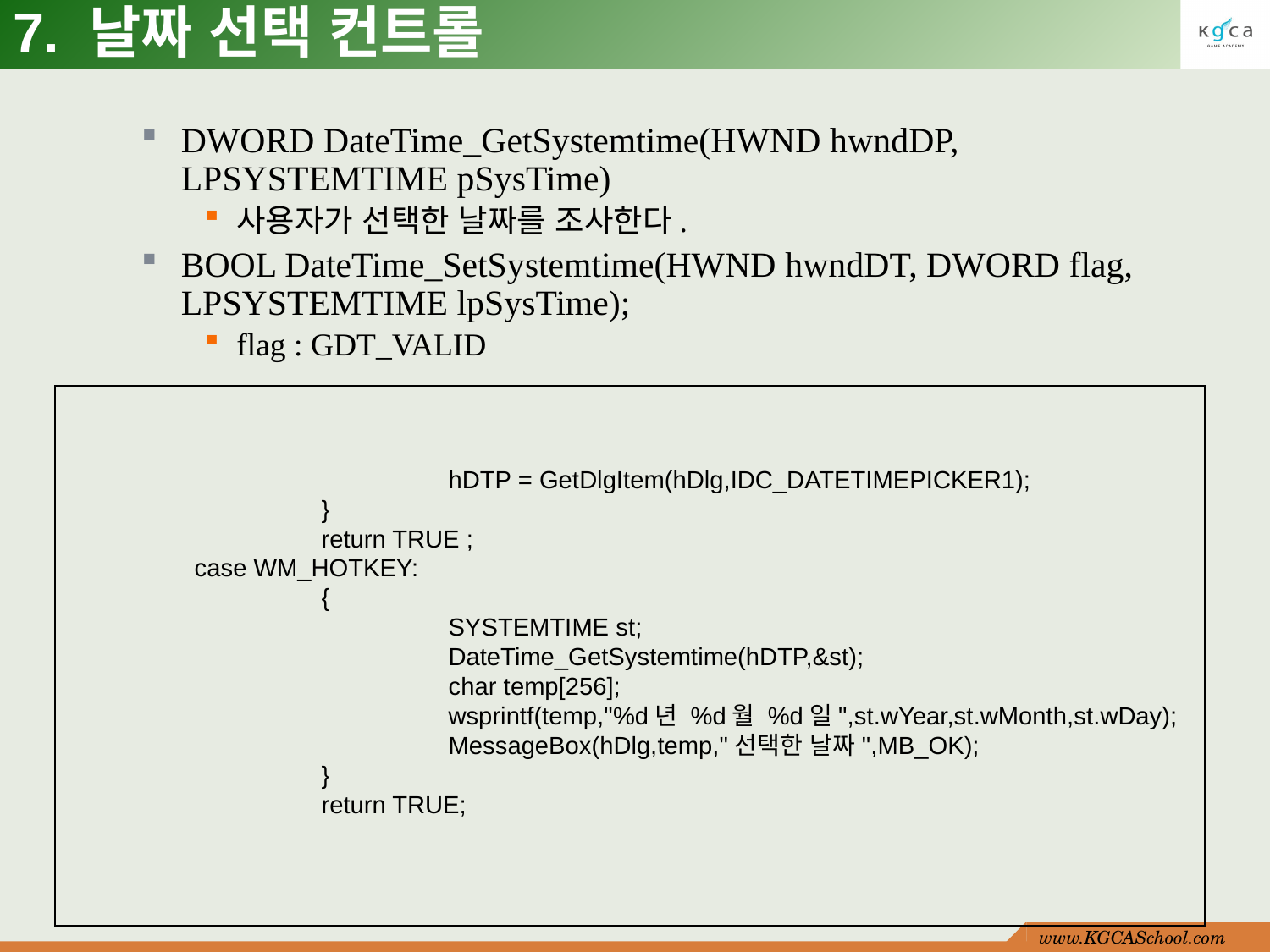

# 7. 날짜 선택 컨트롤
DWORD DateTime_GetSystemtime(HWND hwndDP, LPSYSTEMTIME pSysTime)
사용자가 선택한 날짜를 조사한다.
BOOL DateTime_SetSystemtime(HWND hwndDT, DWORD flag, LPSYSTEMTIME lpSysTime);
flag : GDT_VALID

			hDTP = GetDlgItem(hDlg,IDC_DATETIMEPICKER1);
		}
		return TRUE ;
	case WM_HOTKEY:
		{
			SYSTEMTIME st;
			DateTime_GetSystemtime(hDTP,&st);
			char temp[256];
			wsprintf(temp,"%d년 %d월 %d일",st.wYear,st.wMonth,st.wDay);
			MessageBox(hDlg,temp,"선택한 날짜",MB_OK);
		}
		return TRUE;